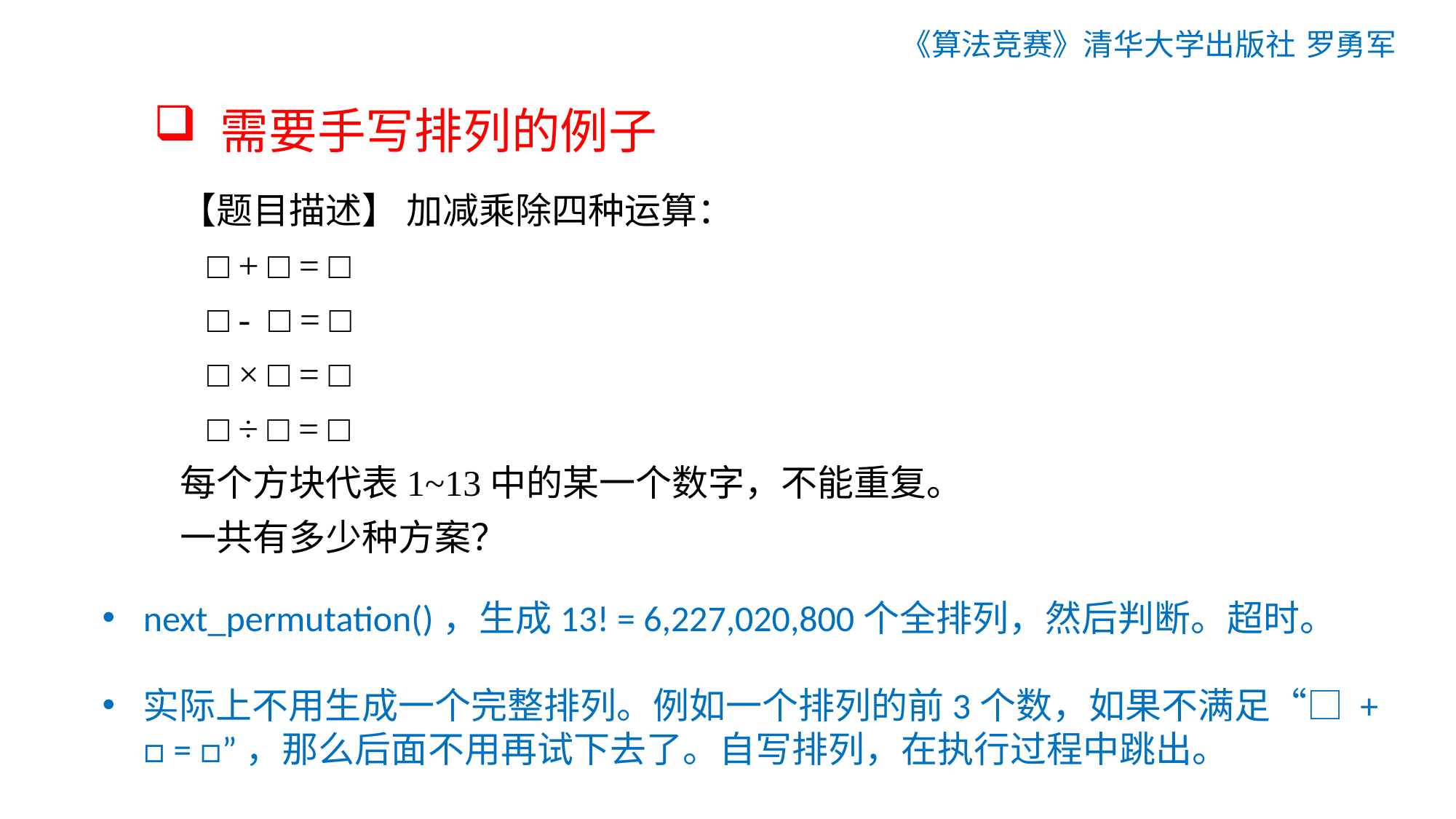

《算法竞赛》清华大学出版社 罗勇军
# 需要手写排列的例子
【题目描述】 加减乘除四种运算：
   □ + □ = □
   □ -  □ = □
   □ × □ = □
   □ ÷ □ = □
每个方块代表1~13中的某一个数字，不能重复。
一共有多少种方案？
next_permutation()，生成13! = 6,227,020,800个全排列，然后判断。超时。

实际上不用生成一个完整排列。例如一个排列的前3个数，如果不满足“□ + □ = □”，那么后面不用再试下去了。自写排列，在执行过程中跳出。